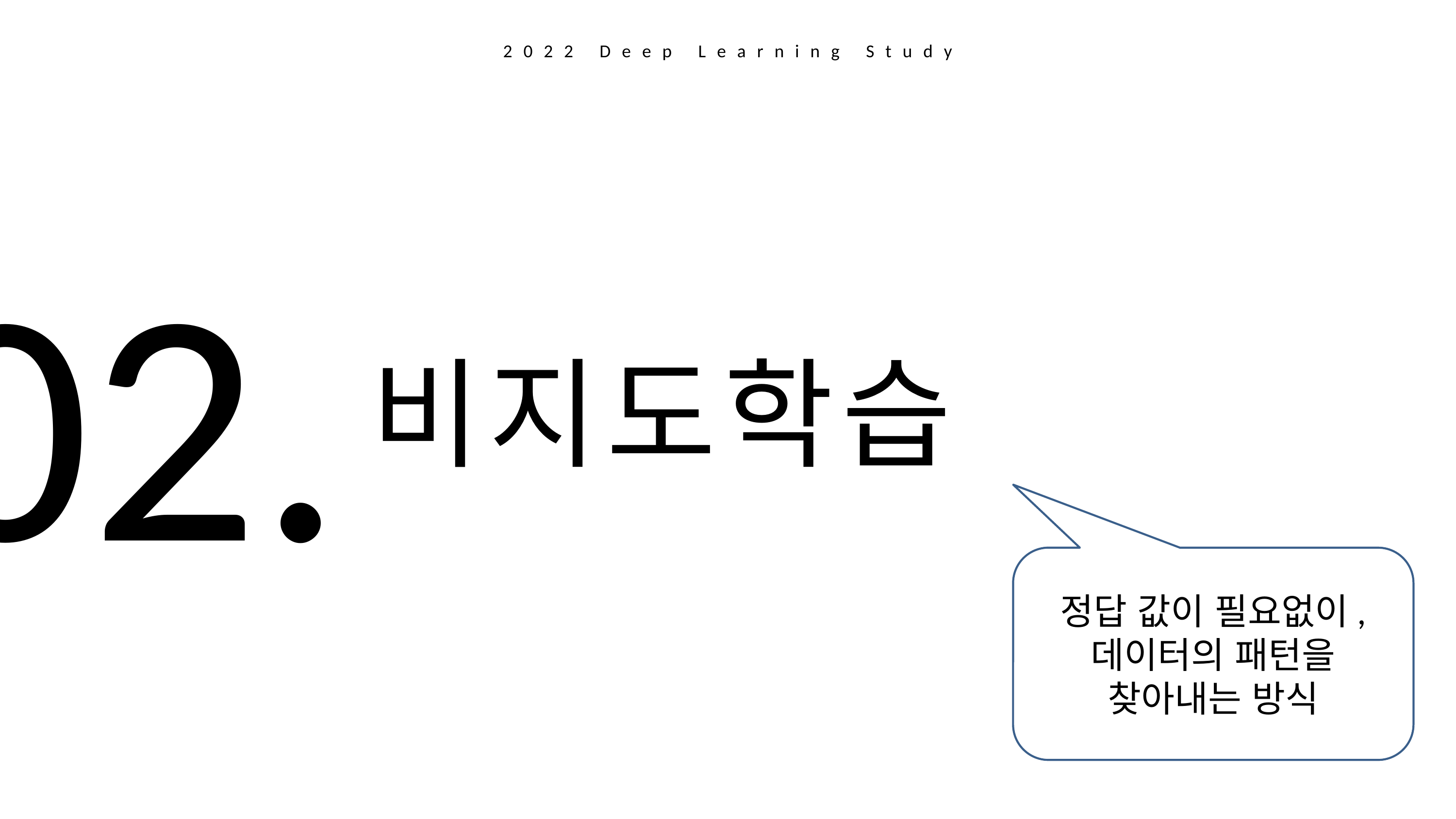

2022 Deep Learning Study
02.
비지도학습
정답 값이 필요없이, 데이터의 패턴을 찾아내는 방식